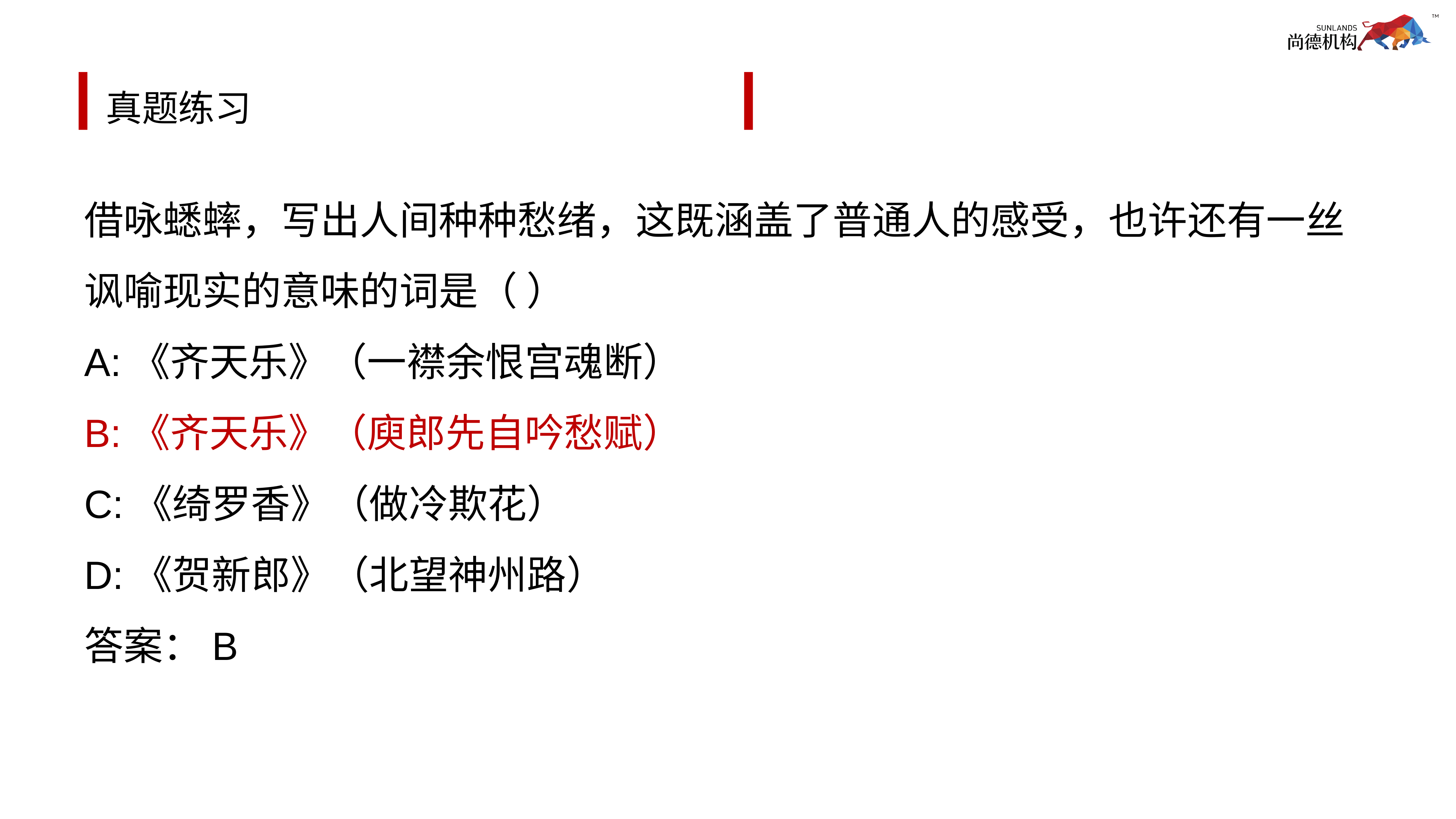

# 真题练习
借咏蟋蟀，写出人间种种愁绪，这既涵盖了普通人的感受，也许还有一丝讽喻现实的意味的词是（ ）
A:《齐天乐》（一襟余恨宫魂断）
B:《齐天乐》（庾郎先自吟愁赋）
C:《绮罗香》（做冷欺花）
D:《贺新郎》（北望神州路）
答案：B